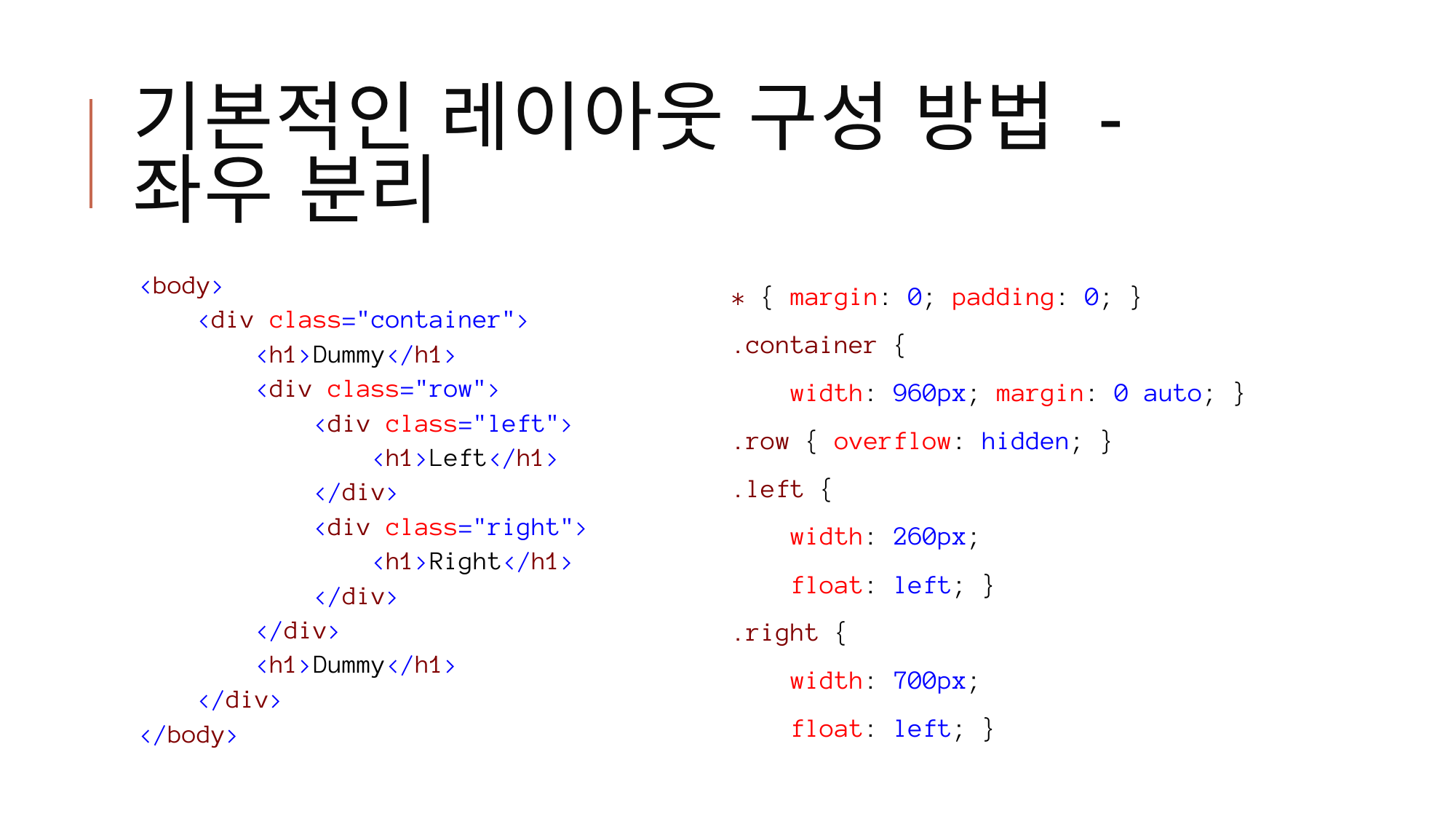

# 기본적인 레이아웃 구성 방법 - 좌우 분리
<body>
    <div class="container">
        <h1>Dummy</h1>
        <div class="row">
            <div class="left">
                <h1>Left</h1>
            </div>
            <div class="right">
                <h1>Right</h1>
            </div>
        </div>
        <h1>Dummy</h1>
    </div>
</body>
* { margin: 0; padding: 0; }
.container {
    width: 960px; margin: 0 auto; }
.row { overflow: hidden; }
.left {
    width: 260px;
    float: left; }
.right {
    width: 700px;
    float: left; }